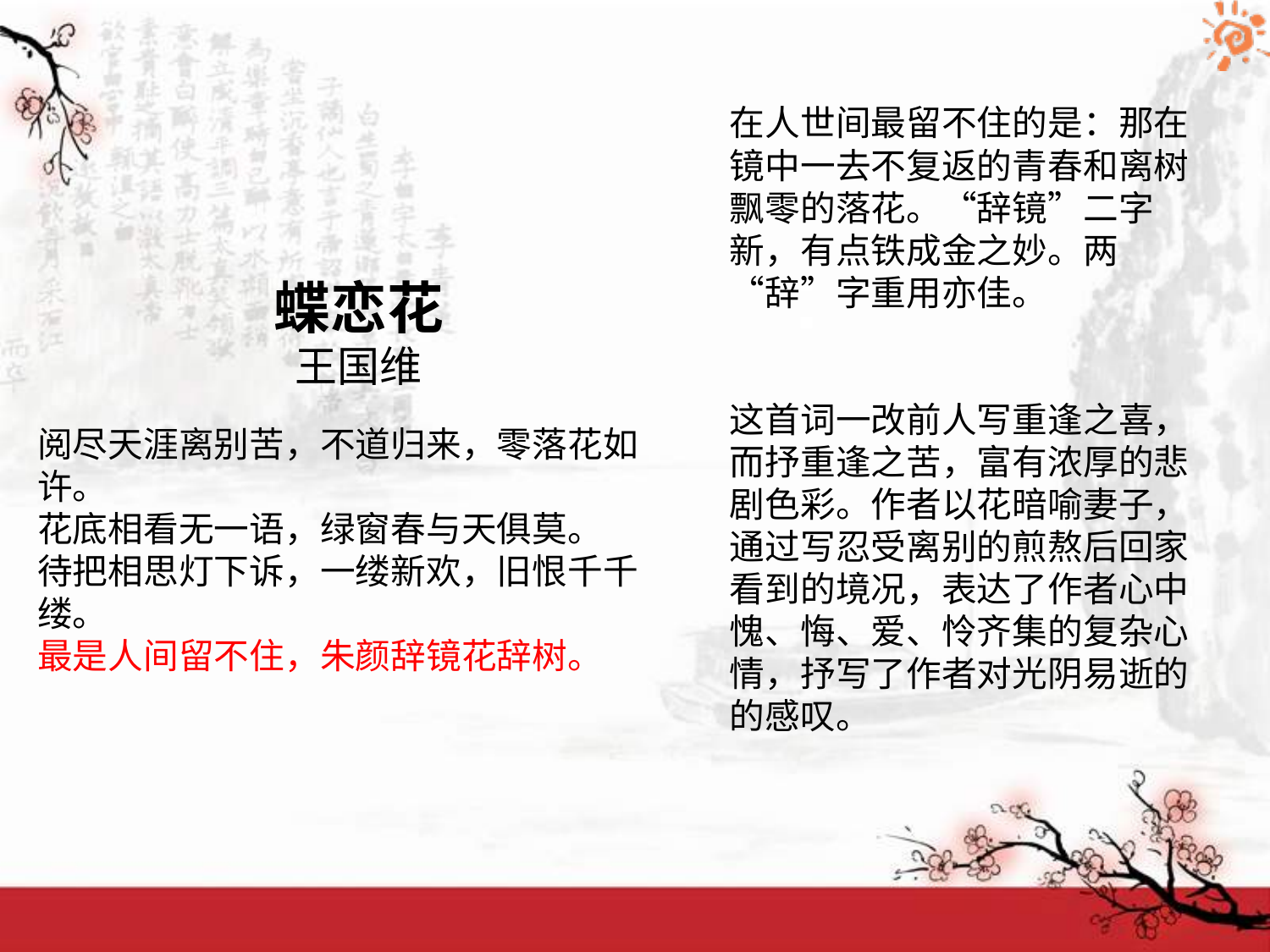

在人世间最留不住的是：那在镜中一去不复返的青春和离树飘零的落花。“辞镜”二字新，有点铁成金之妙。两“辞”字重用亦佳。

这首词一改前人写重逢之喜，而抒重逢之苦，富有浓厚的悲剧色彩。作者以花暗喻妻子，通过写忍受离别的煎熬后回家看到的境况，表达了作者心中愧、悔、爱、怜齐集的复杂心情，抒写了作者对光阴易逝的的感叹。
蝶恋花
王国维
阅尽天涯离别苦，不道归来，零落花如许。
花底相看无一语，绿窗春与天俱莫。
待把相思灯下诉，一缕新欢，旧恨千千缕。
最是人间留不住，朱颜辞镜花辞树。